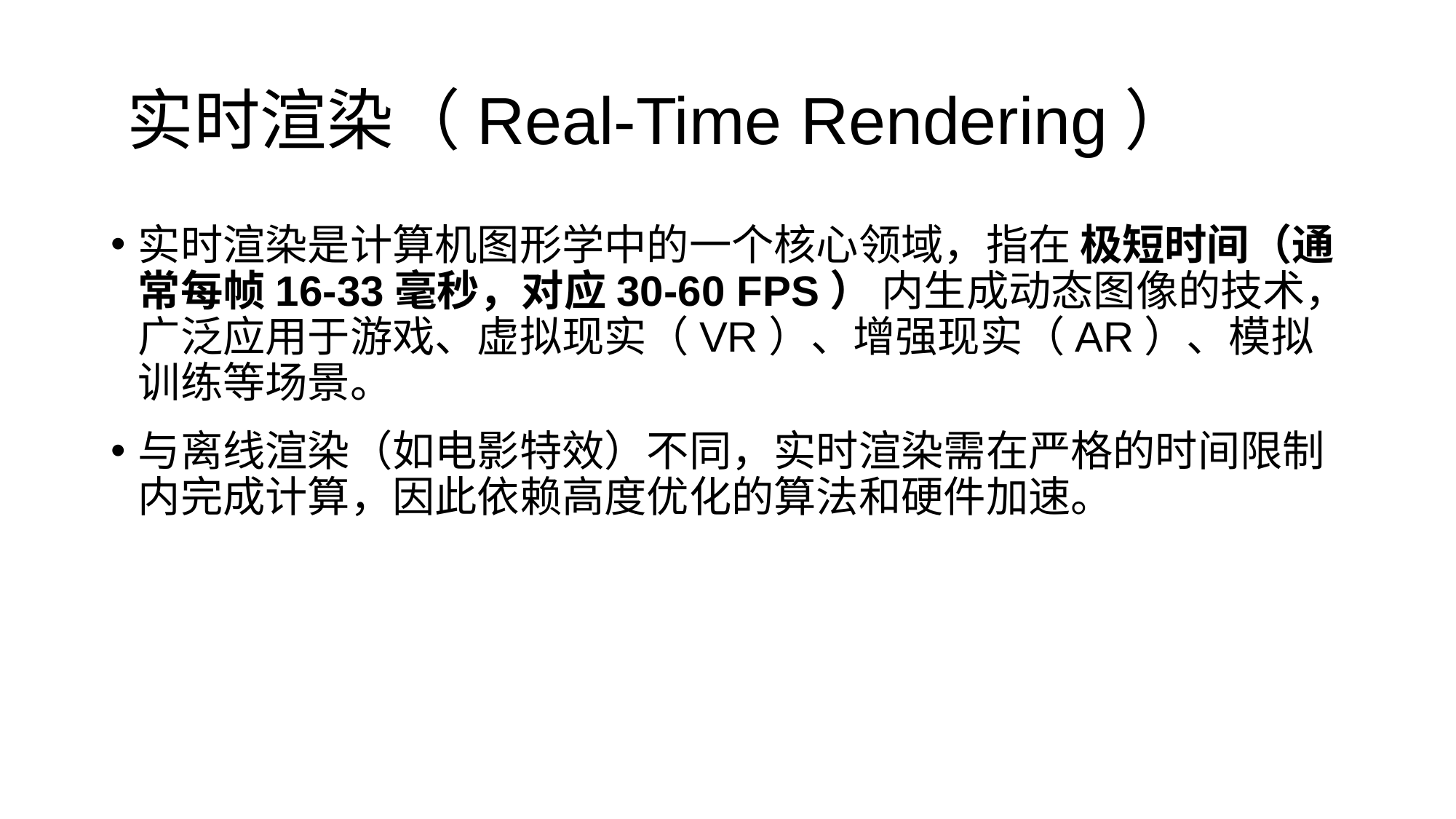

# ​​实时渲染（Real-Time Rendering）​​
实时渲染是计算机图形学中的一个核心领域，指在 ​​极短时间（通常每帧16-33毫秒，对应30-60 FPS）​​ 内生成动态图像的技术，广泛应用于游戏、虚拟现实（VR）、增强现实（AR）、模拟训练等场景。
与离线渲染（如电影特效）不同，实时渲染需在严格的时间限制内完成计算，因此依赖高度优化的算法和硬件加速。